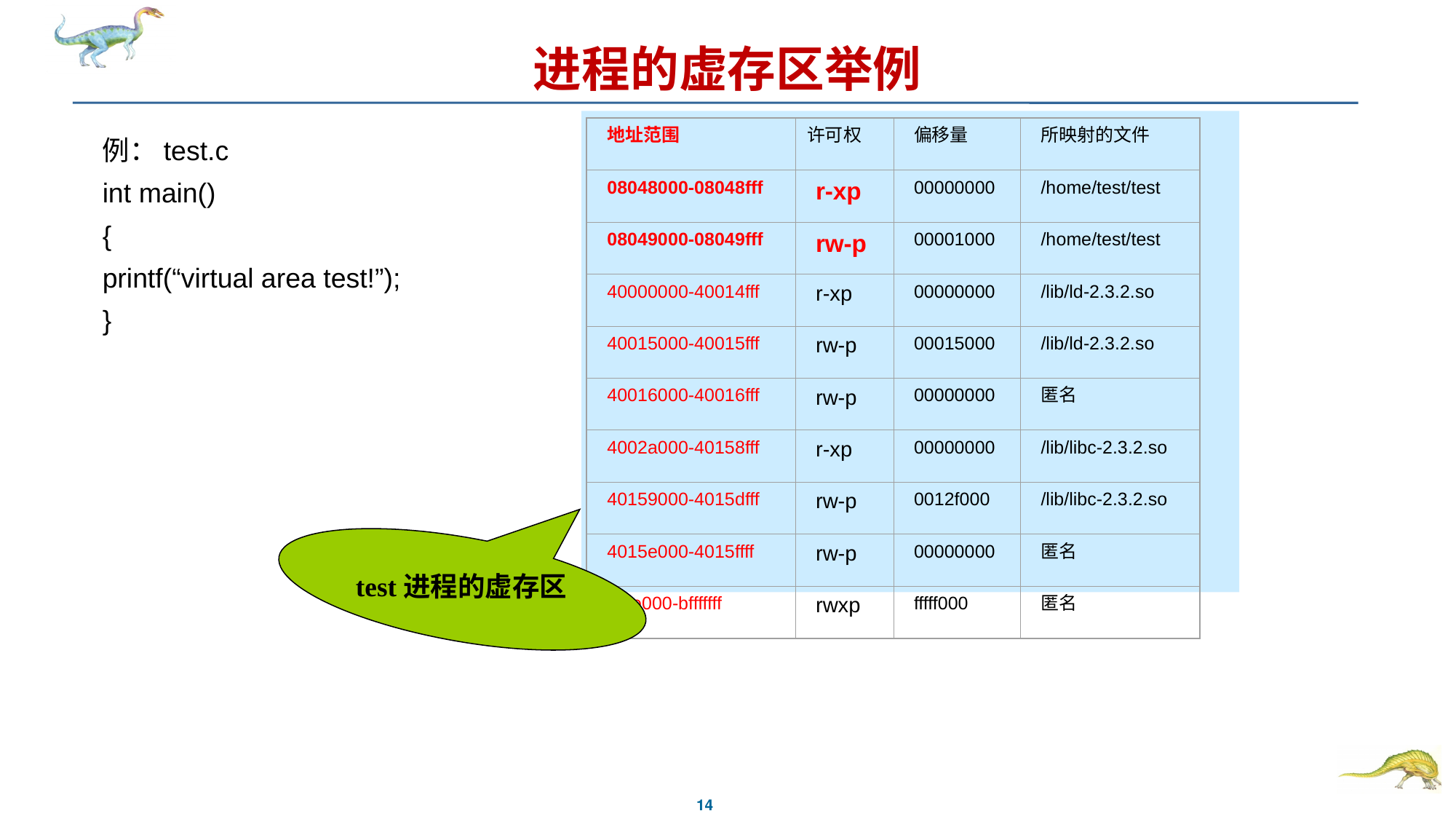

# 进程的虚存区举例

地址范围

许可权

偏移量

所映射的文件

08048000-08048fff

r-xp

00000000

/home/test/test

08049000-08049fff

rw-p

00001000

/home/test/test

40000000-40014fff

r-xp

00000000

/lib/ld-2.3.2.so

40015000-40015fff

rw-p

00015000

/lib/ld-2.3.2.so

40016000-40016fff

rw-p

00000000

匿名

4002a000-40158fff

r-xp

00000000

/lib/libc-2.3.2.so

40159000-4015dfff

rw-p

0012f000

/lib/libc-2.3.2.so

4015e000-4015ffff

rw-p

00000000

匿名

bfffe000-bfffffff

rwxp

fffff000

匿名

例：test.c
int main()
{
printf(“virtual area test!”);
}

 test进程的虚存区